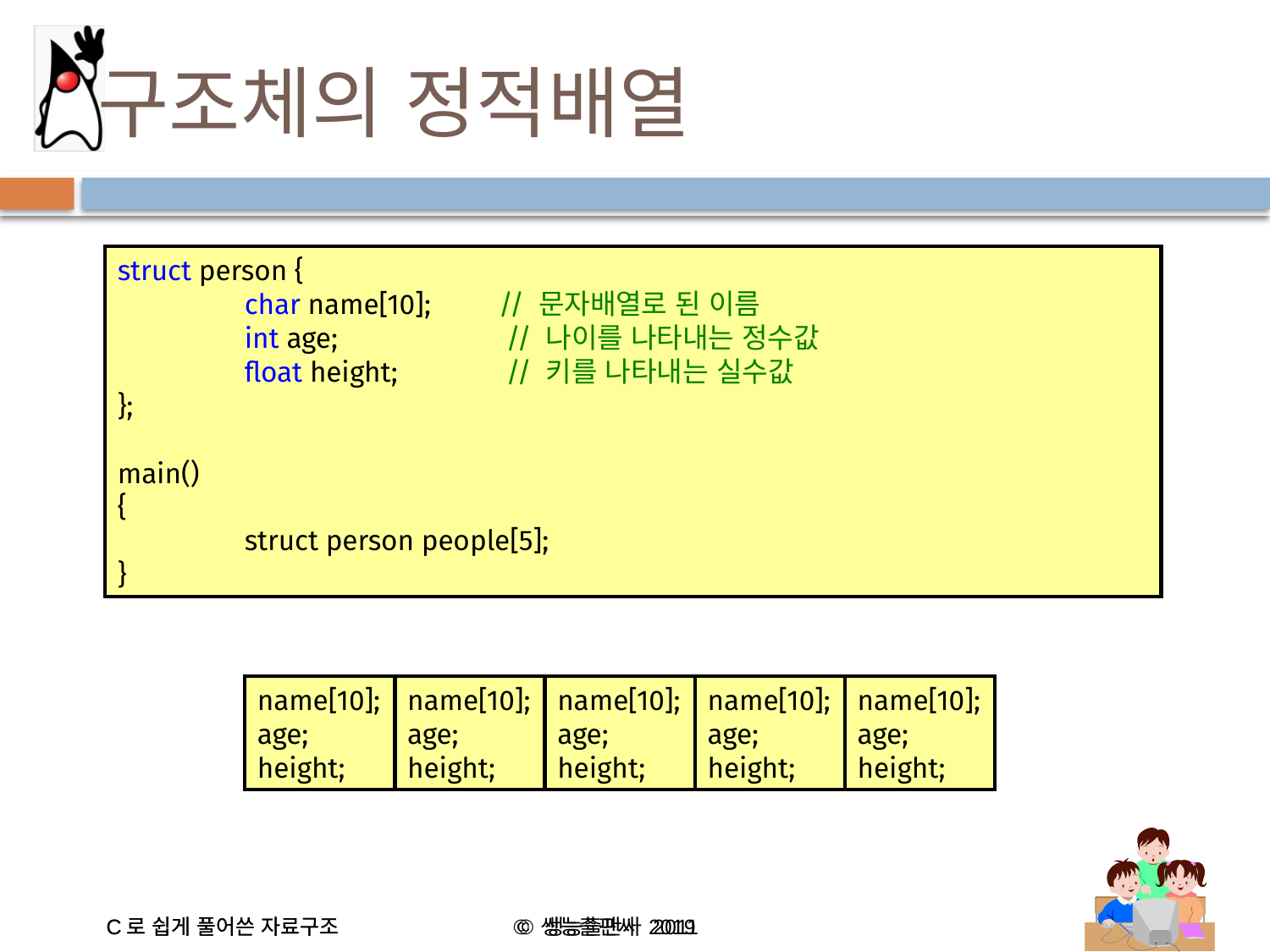

# 구조체의 정적배열
struct person {
	char name[10]; 	// 문자배열로 된 이름
	int age;	 	 // 나이를 나타내는 정수값
	float height;	 // 키를 나타내는 실수값
};

main()
{
	struct person people[5];
}
name[10];
age;
height;
name[10];
age;
height;
name[10];
age;
height;
name[10];
age;
height;
name[10];
age;
height;